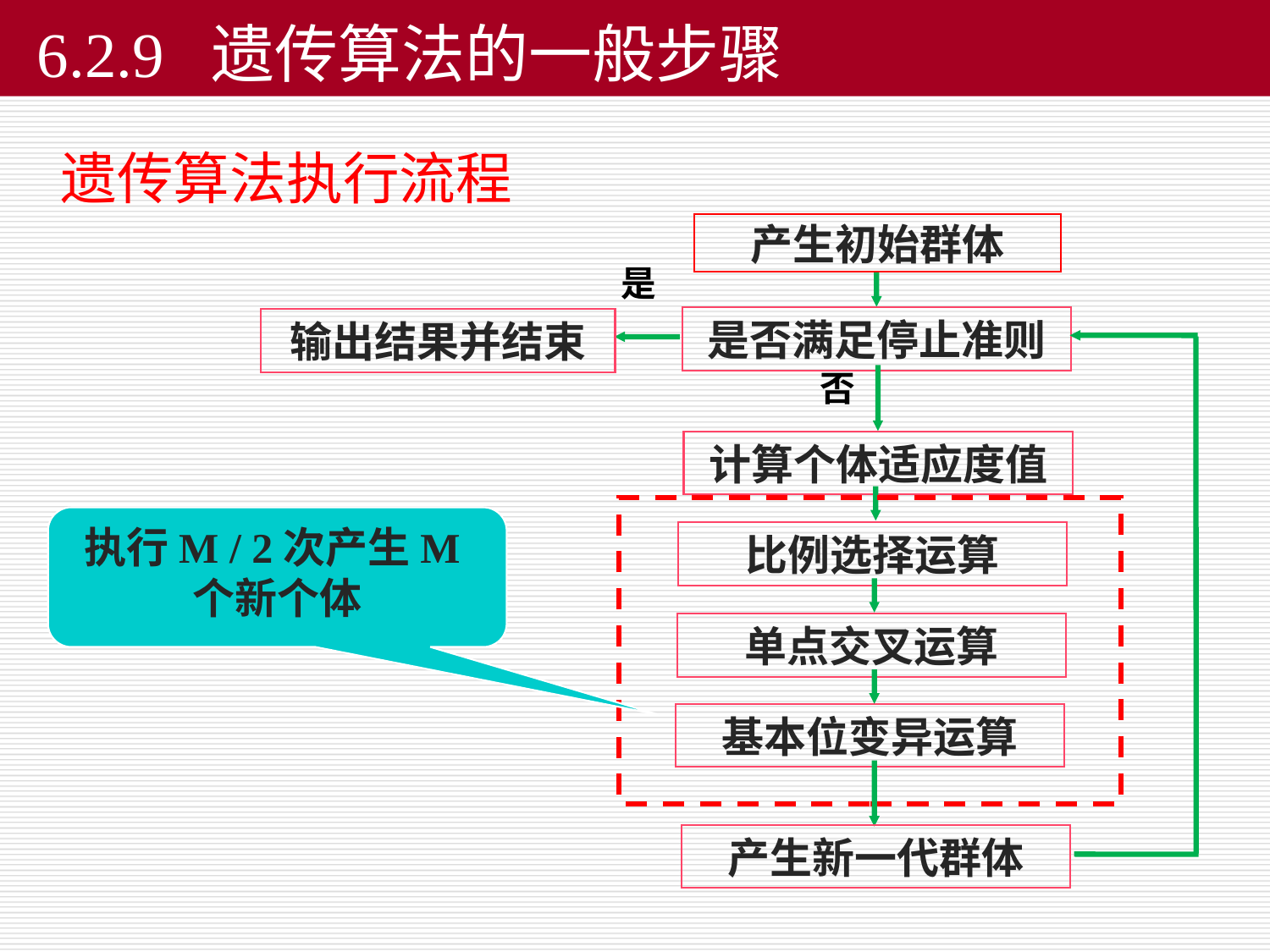

6.2.9  遗传算法的一般步骤
遗传算法执行流程
产生初始群体
是

是否满足停止准则
输出结果并结束

否

计算个体适应度值

执行M / 2次产生M个新个体
比例选择运算

单点交叉运算

基本位变异运算

产生新一代群体